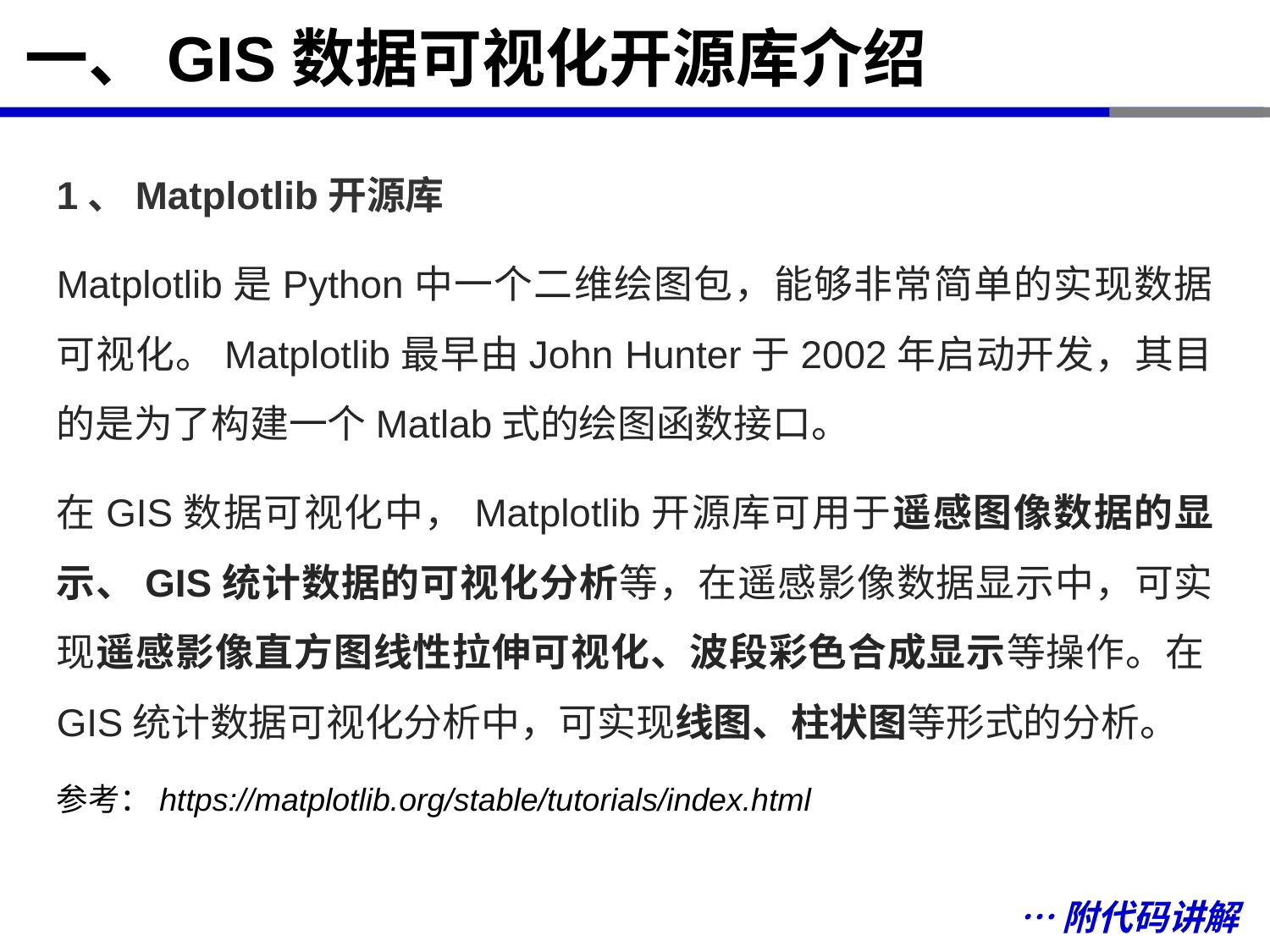

# 一、GIS数据可视化开源库介绍
1、Matplotlib开源库
Matplotlib是Python中一个二维绘图包，能够非常简单的实现数据可视化。Matplotlib最早由John Hunter于2002年启动开发，其目的是为了构建一个Matlab式的绘图函数接口。
在GIS数据可视化中，Matplotlib开源库可用于遥感图像数据的显示、GIS统计数据的可视化分析等，在遥感影像数据显示中，可实现遥感影像直方图线性拉伸可视化、波段彩色合成显示等操作。在GIS统计数据可视化分析中，可实现线图、柱状图等形式的分析。
参考：https://matplotlib.org/stable/tutorials/index.html
…附代码讲解